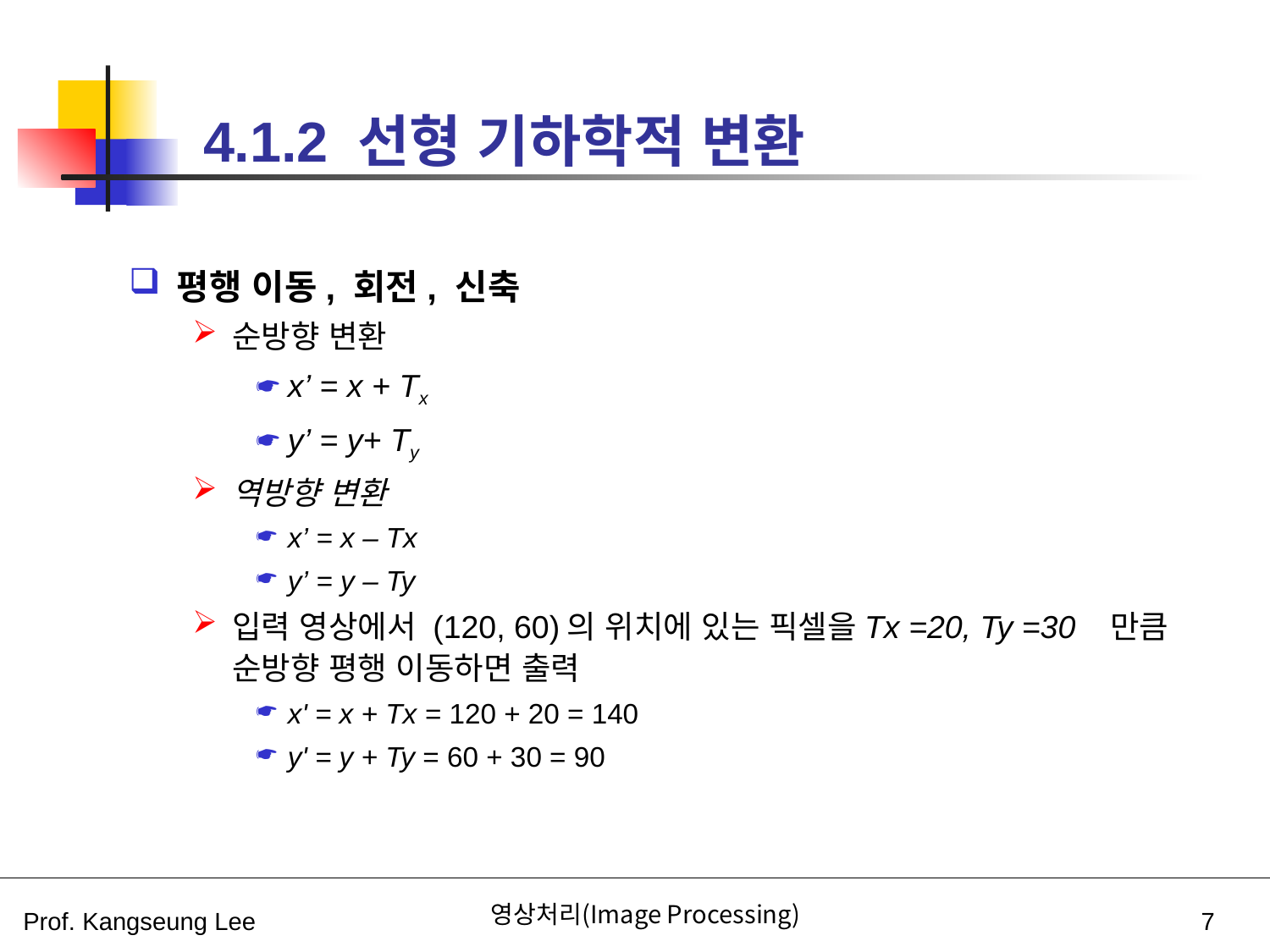

# 4.1.2 선형 기하학적 변환
평행 이동, 회전, 신축
순방향 변환
x’ = x + Tx
y’ = y+ Ty
역방향 변환
x’ = x – Tx
y’ = y – Ty
입력 영상에서 (120, 60)의 위치에 있는 픽셀을Tx =20, Ty =30   만큼 순방향 평행 이동하면 출력
x' = x + Tx = 120 + 20 = 140
y' = y + Ty = 60 + 30 = 90
영상처리(Image Processing)
7